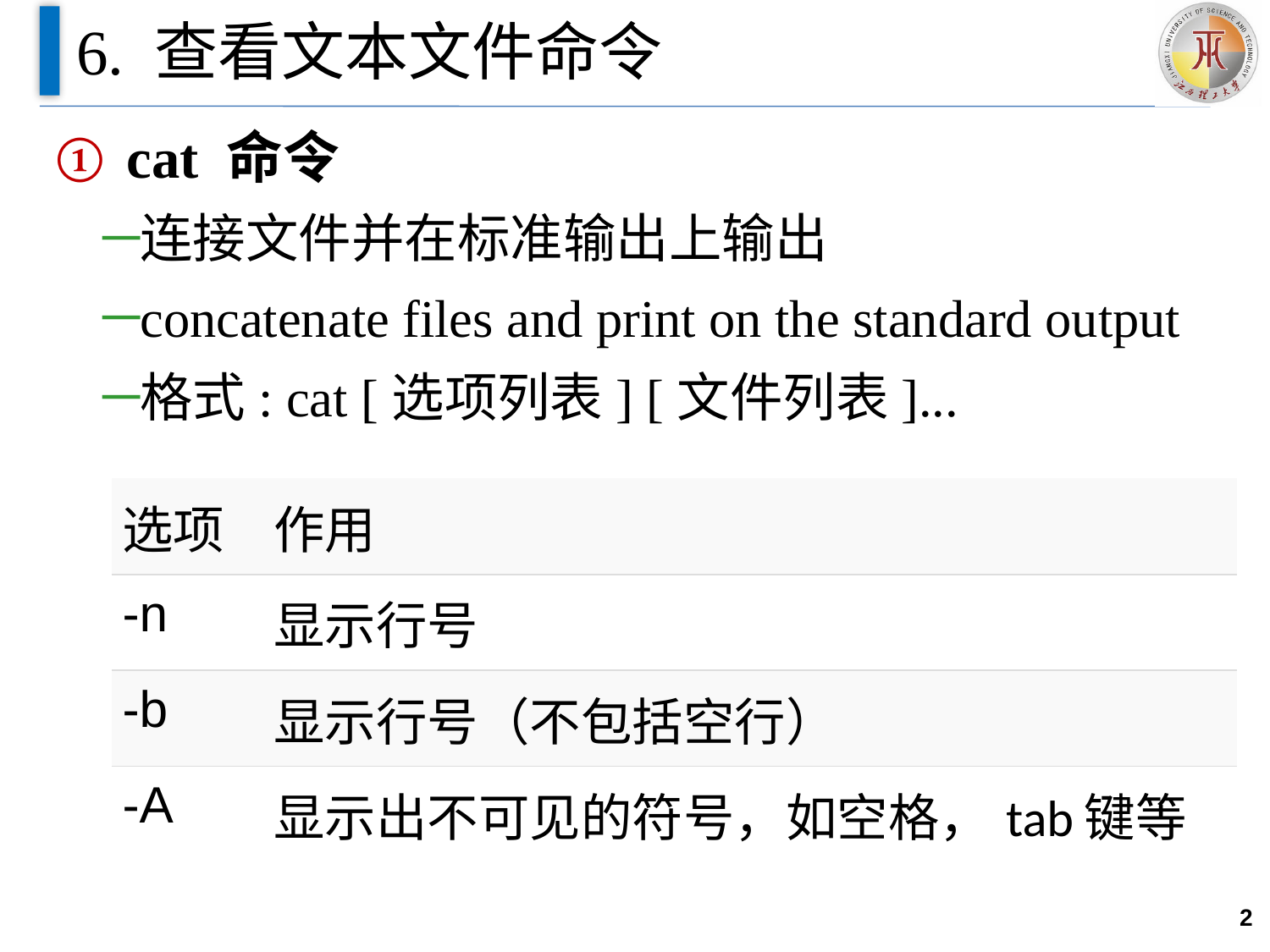

# 6. 查看文本文件命令
cat 命令
连接文件并在标准输出上输出
concatenate files and print on the standard output
格式: cat [选项列表] [文件列表]...
| 选项 | 作用 |
| --- | --- |
| -n | 显示行号 |
| -b | 显示行号（不包括空行） |
| -A | 显示出不可见的符号，如空格，tab键等 |
2